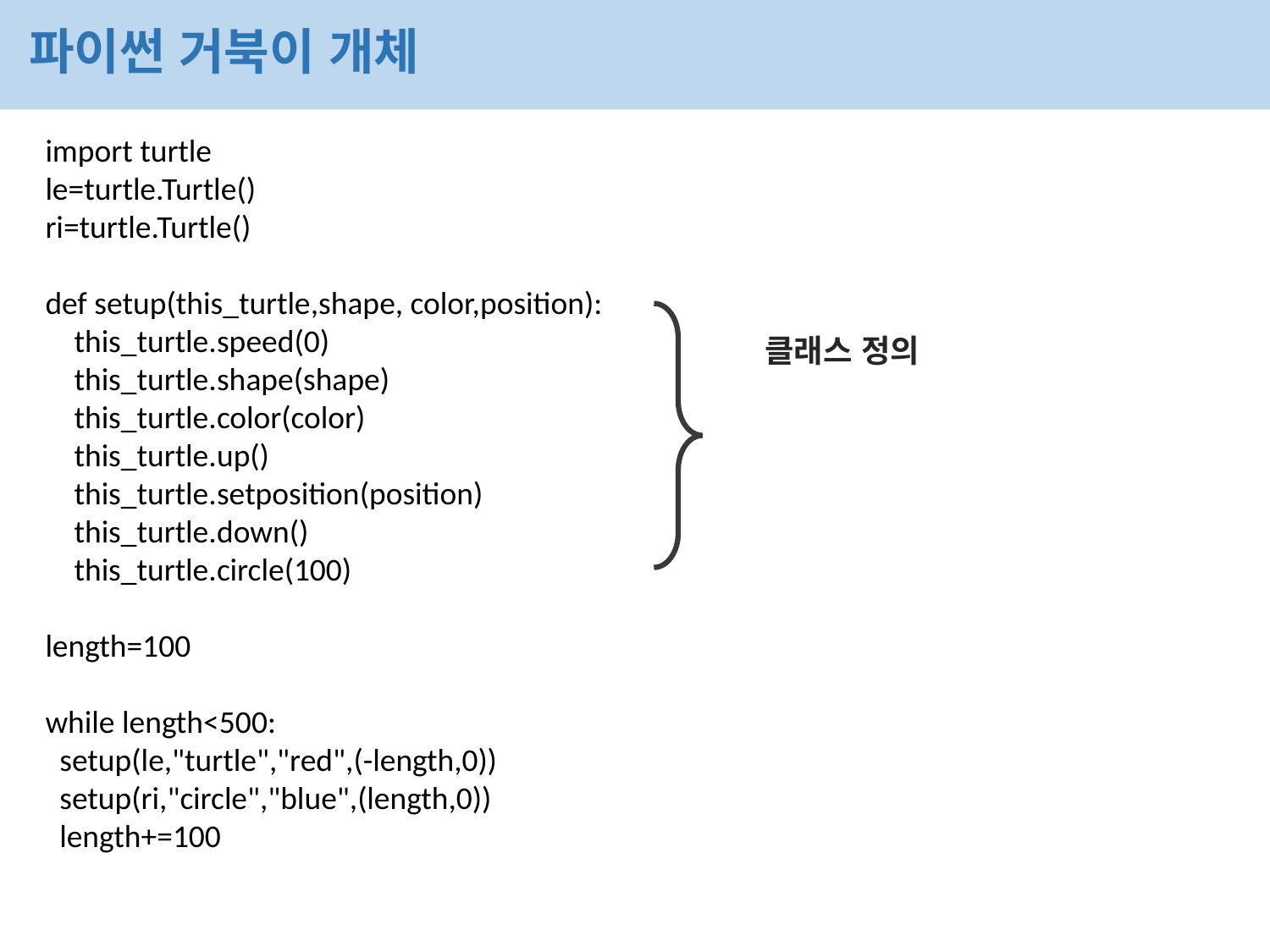

파이썬 거북이 개체
import turtle
le=turtle.Turtle()
ri=turtle.Turtle()

def setup(this_turtle,shape, color,position):
    this_turtle.speed(0)
    this_turtle.shape(shape)
    this_turtle.color(color)
    this_turtle.up()
    this_turtle.setposition(position)
    this_turtle.down()
    this_turtle.circle(100)

length=100

while length<500:
  setup(le,"turtle","red",(-length,0))
  setup(ri,"circle","blue",(length,0))
  length+=100

클래스 정의